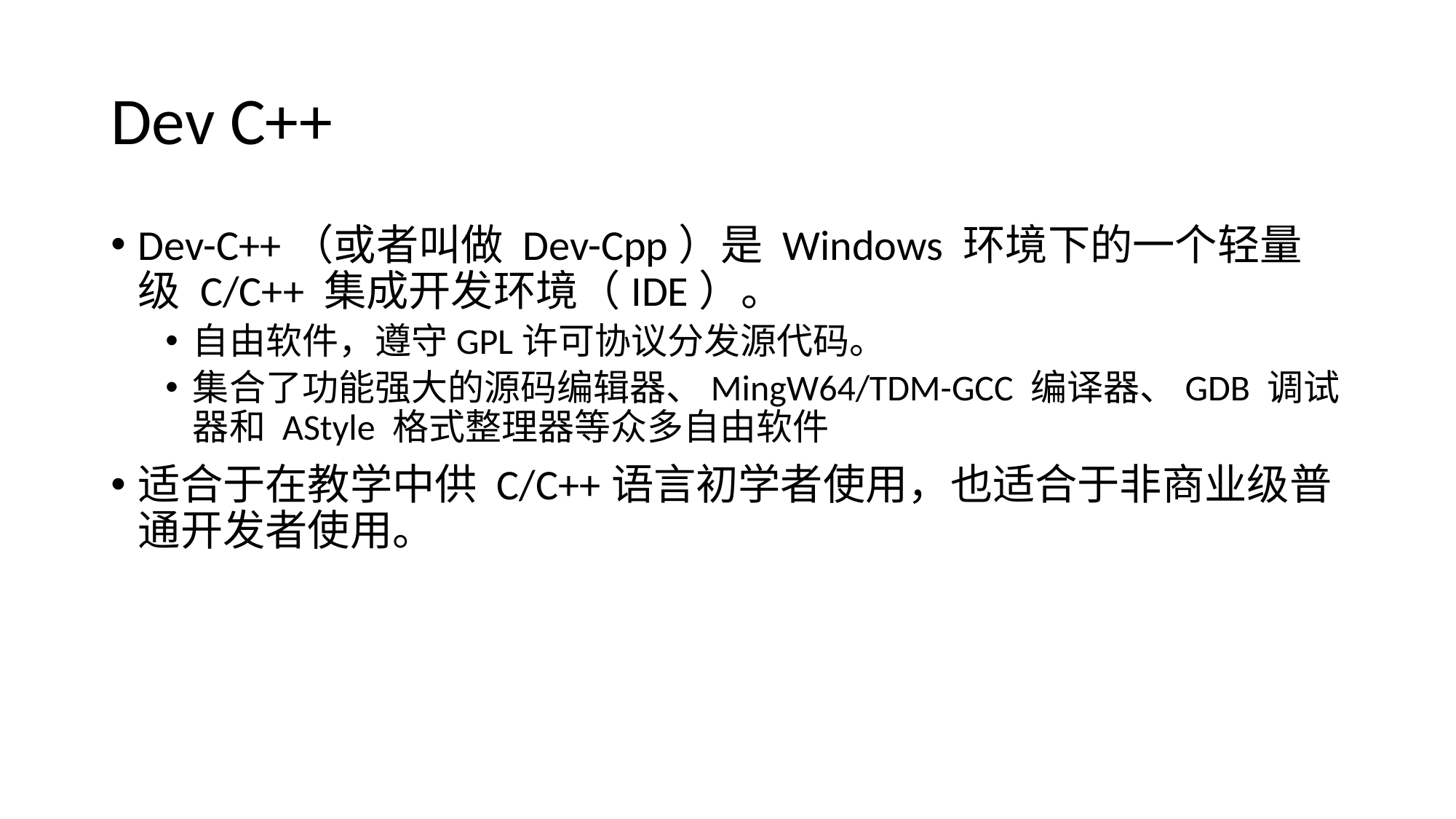

# Dev C++
Dev-C++（或者叫做 Dev-Cpp）是 Windows 环境下的一个轻量级 C/C++ 集成开发环境（IDE）。
自由软件，遵守GPL许可协议分发源代码。
集合了功能强大的源码编辑器、MingW64/TDM-GCC 编译器、GDB 调试器和 AStyle 格式整理器等众多自由软件
适合于在教学中供 C/C++语言初学者使用，也适合于非商业级普通开发者使用。